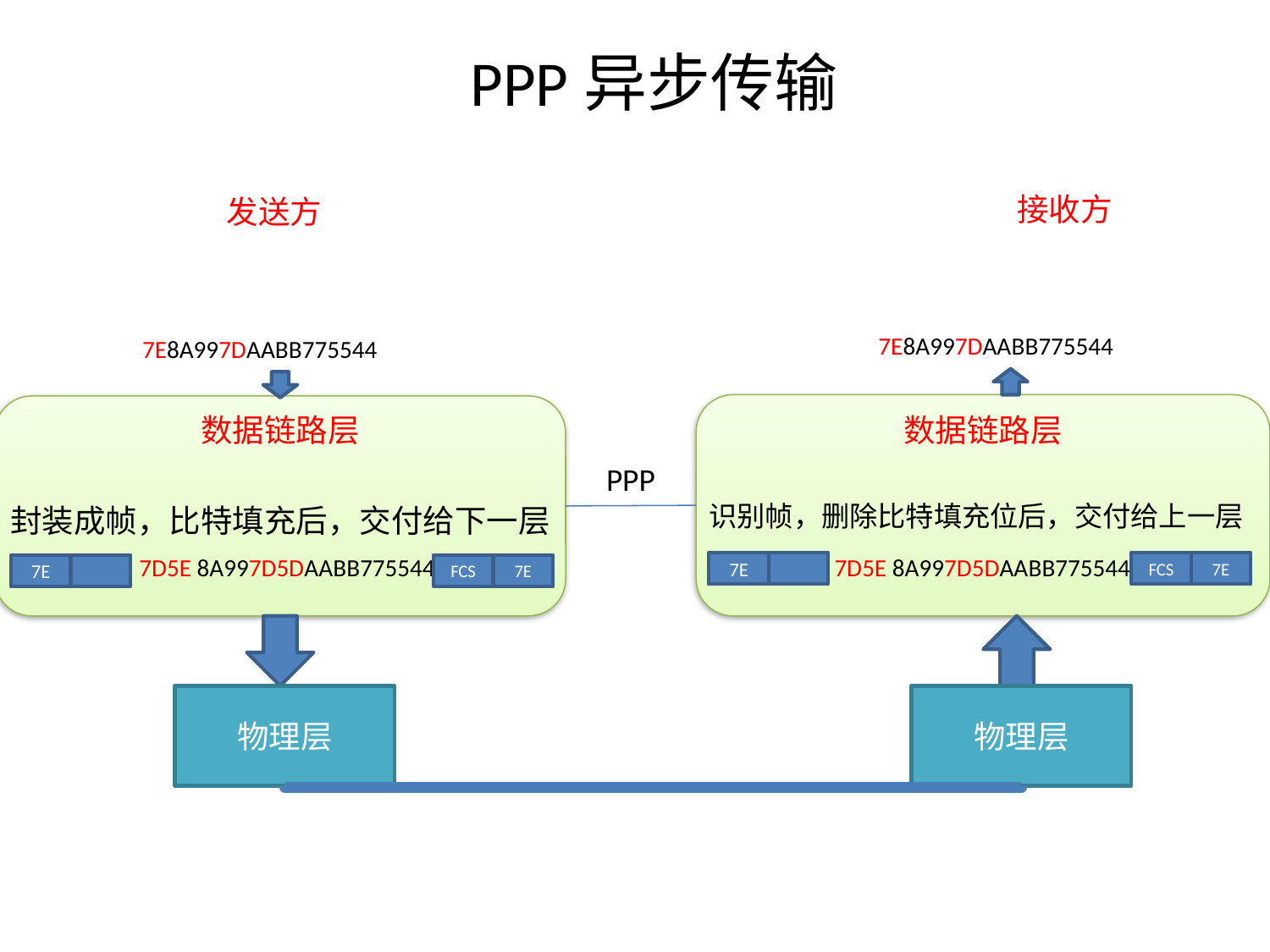

PPP异步传输
接收方
发送方
7E8A997DAABB775544
7E8A997DAABB775544

数据链路层

数据链路层

PPP
识别帧，删除比特填充位后，交付给上一层
封装成帧，比特填充后，交付给下一层
7D5E 8A997D5DAABB775544
7D5E 8A997D5DAABB775544
FCS
7E
7E

FCS
7E
7E

物理层
物理层